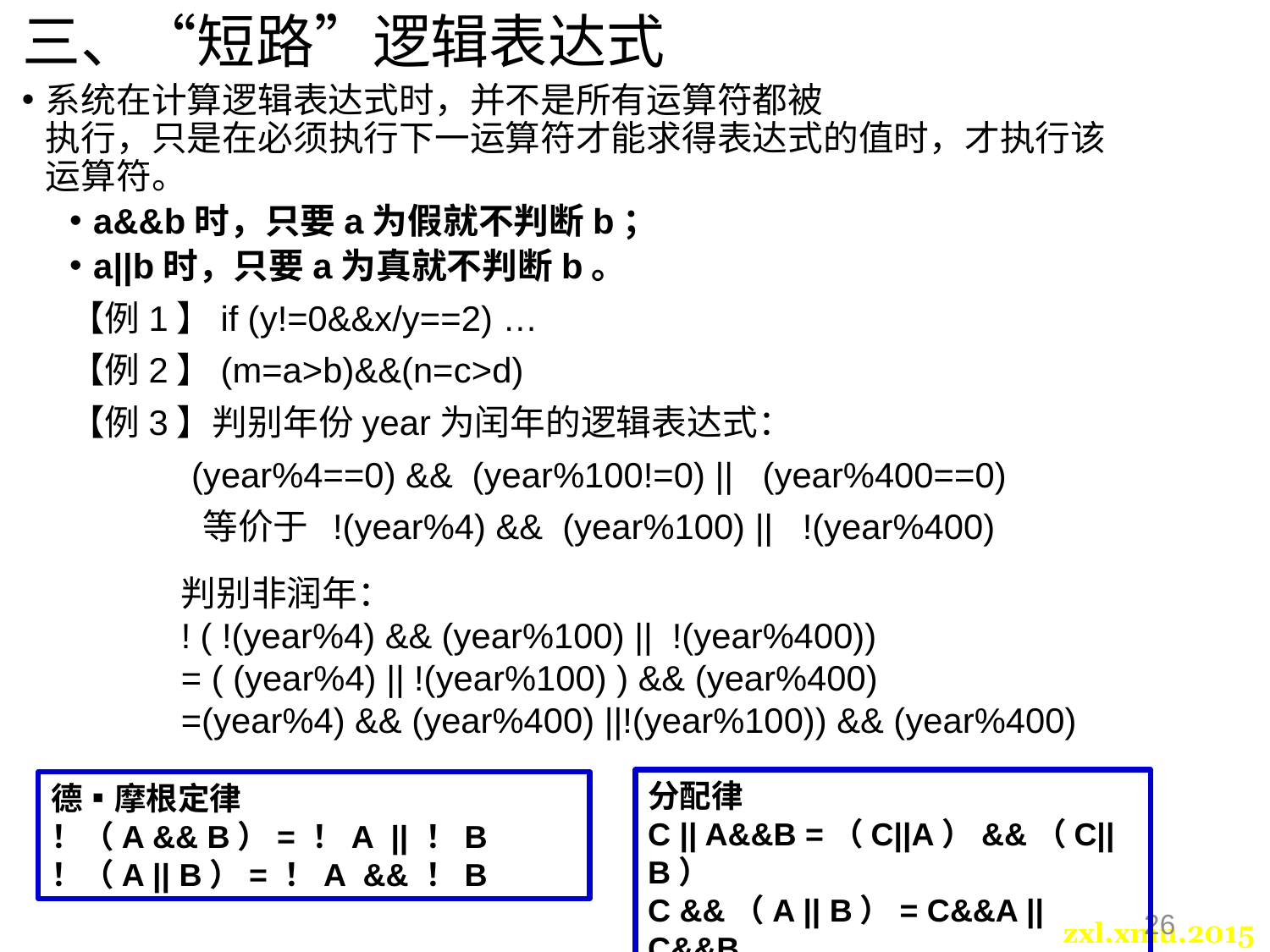

# 三、“短路”逻辑表达式
系统在计算逻辑表达式时，并不是所有运算符都被
执行，只是在必须执行下一运算符才能求得表达式的值时，才执行该运算符。
a&&b时，只要a为假就不判断b；
a||b时，只要a为真就不判断b。
【例1】if (y!=0&&x/y==2) …
【例2】(m=a>b)&&(n=c>d)
【例3】判别年份year为闰年的逻辑表达式：
(year%4==0) &&  (year%100!=0) ||   (year%400==0)
等价于  !(year%4) &&  (year%100) ||   !(year%400)
判别非润年：
! ( !(year%4) && (year%100) ||  !(year%400))
= ( (year%4) || !(year%100) ) && (year%400)
=(year%4) && (year%400) ||!(year%100)) && (year%400)
分配律
C || A&&B =（C||A）&&（C||B）
C &&（A || B）= C&&A || C&&B
德▪摩根定律
！（A && B）= ！A  || ！B
！（A || B）= ！A  && ！B
26